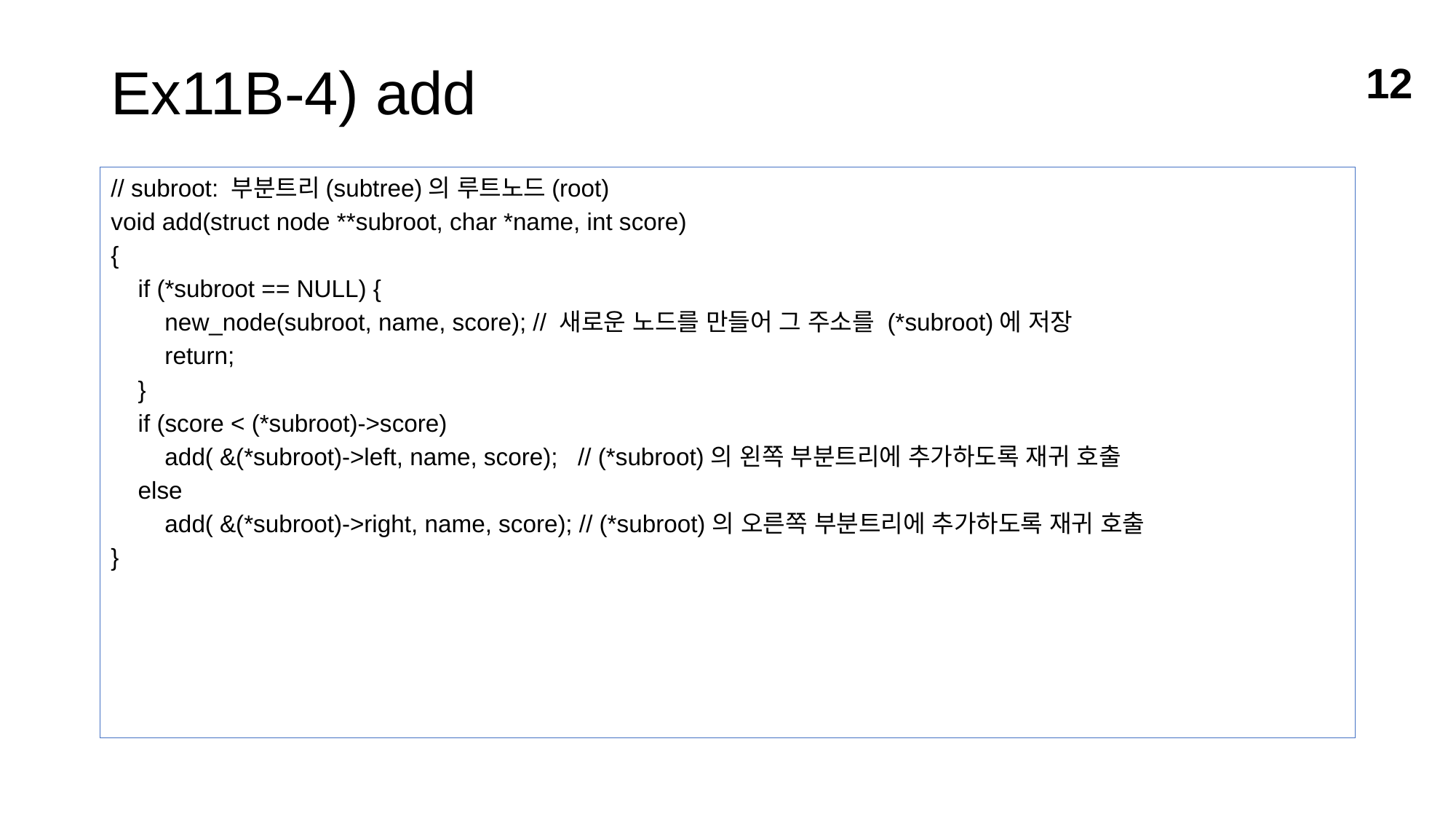

# Ex11B-4) add
12
// subroot: 부분트리(subtree)의 루트노드(root)
void add(struct node **subroot, char *name, int score)
{
    if (*subroot == NULL) {
        new_node(subroot, name, score); // 새로운 노드를 만들어 그 주소를 (*subroot)에 저장
        return;
    }
    if (score < (*subroot)->score)
        add( &(*subroot)->left, name, score);   // (*subroot)의 왼쪽 부분트리에 추가하도록 재귀 호출
    else
        add( &(*subroot)->right, name, score); // (*subroot)의 오른쪽 부분트리에 추가하도록 재귀 호출
}